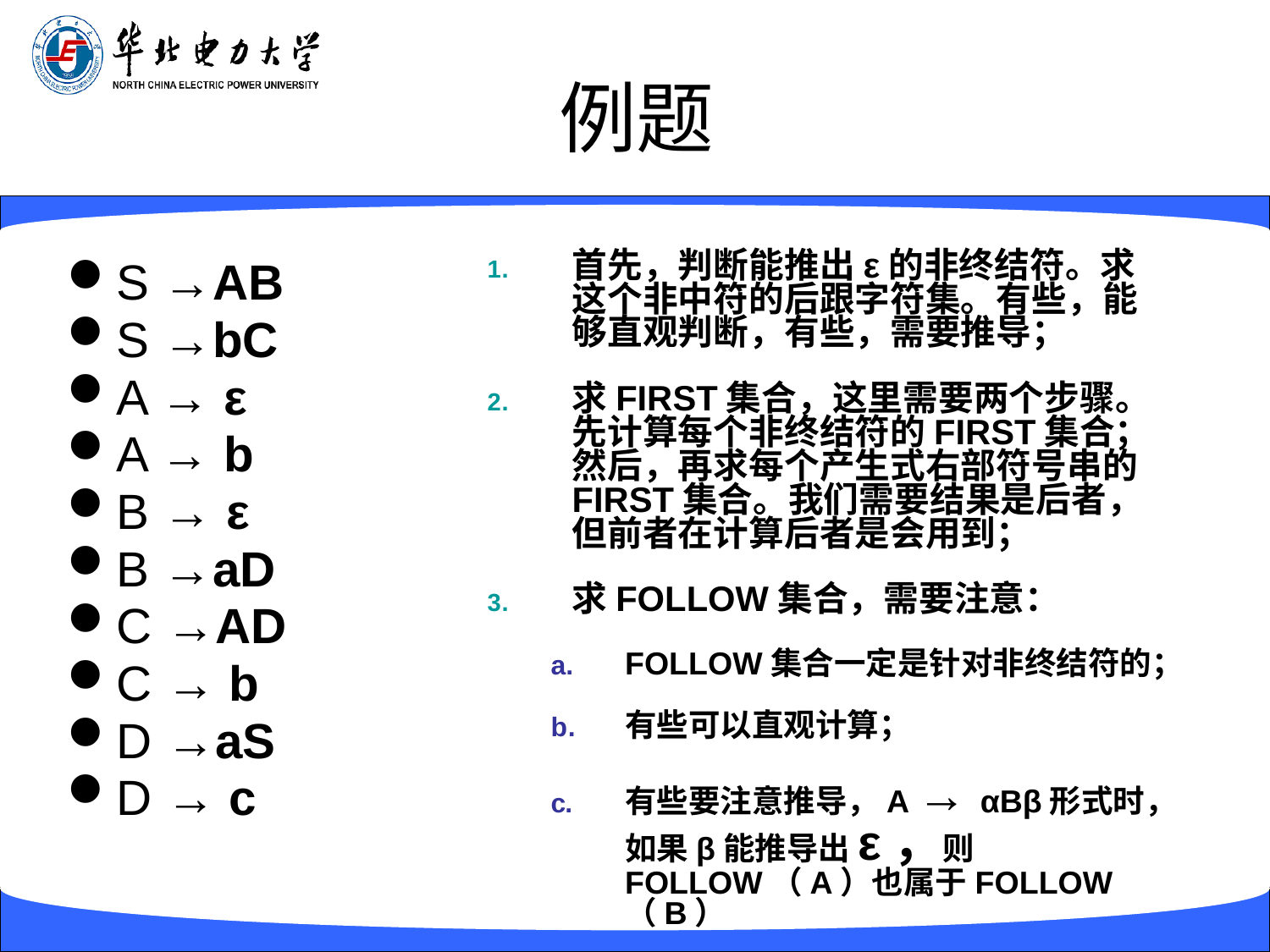

# 例题
首先，判断能推出ε的非终结符。求这个非中符的后跟字符集。有些，能够直观判断，有些，需要推导；
求FIRST集合，这里需要两个步骤。先计算每个非终结符的FIRST集合；然后，再求每个产生式右部符号串的FIRST集合。我们需要结果是后者，但前者在计算后者是会用到；
求FOLLOW集合，需要注意：
FOLLOW集合一定是针对非终结符的；
有些可以直观计算；
有些要注意推导，A → αBβ形式时，如果β能推导出ε，则FOLLOW（A）也属于FOLLOW（B）
S →AB
S →bC
A → ε
A → b
B → ε
B →aD
C →AD
C → b
D →aS
D → c